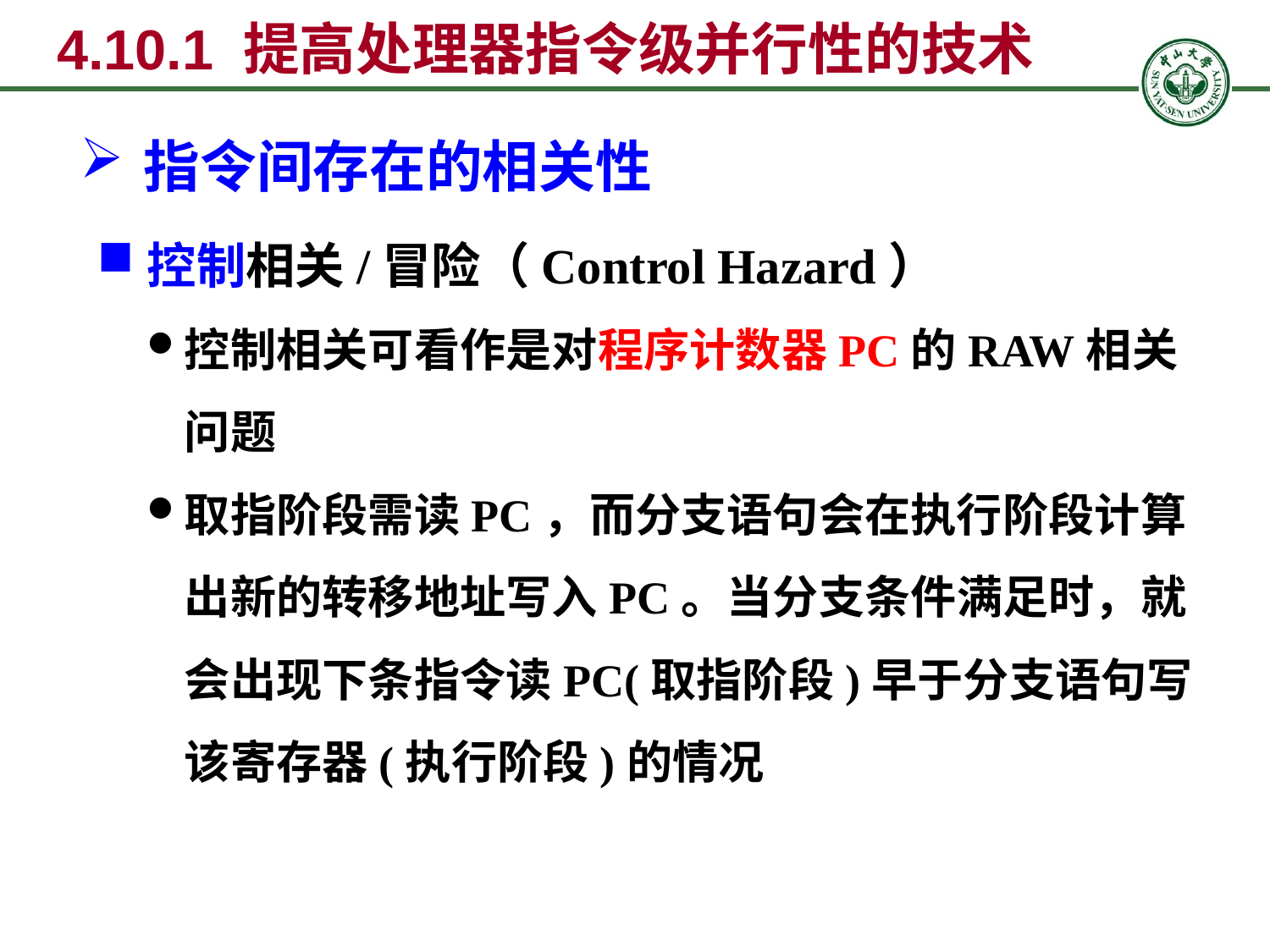

4.10.1 提高处理器指令级并行性的技术
指令间存在的相关性
控制相关/冒险（Control Hazard）
控制相关可看作是对程序计数器PC的RAW相关问题
取指阶段需读PC，而分支语句会在执行阶段计算出新的转移地址写入PC。当分支条件满足时，就会出现下条指令读PC(取指阶段)早于分支语句写该寄存器(执行阶段)的情况